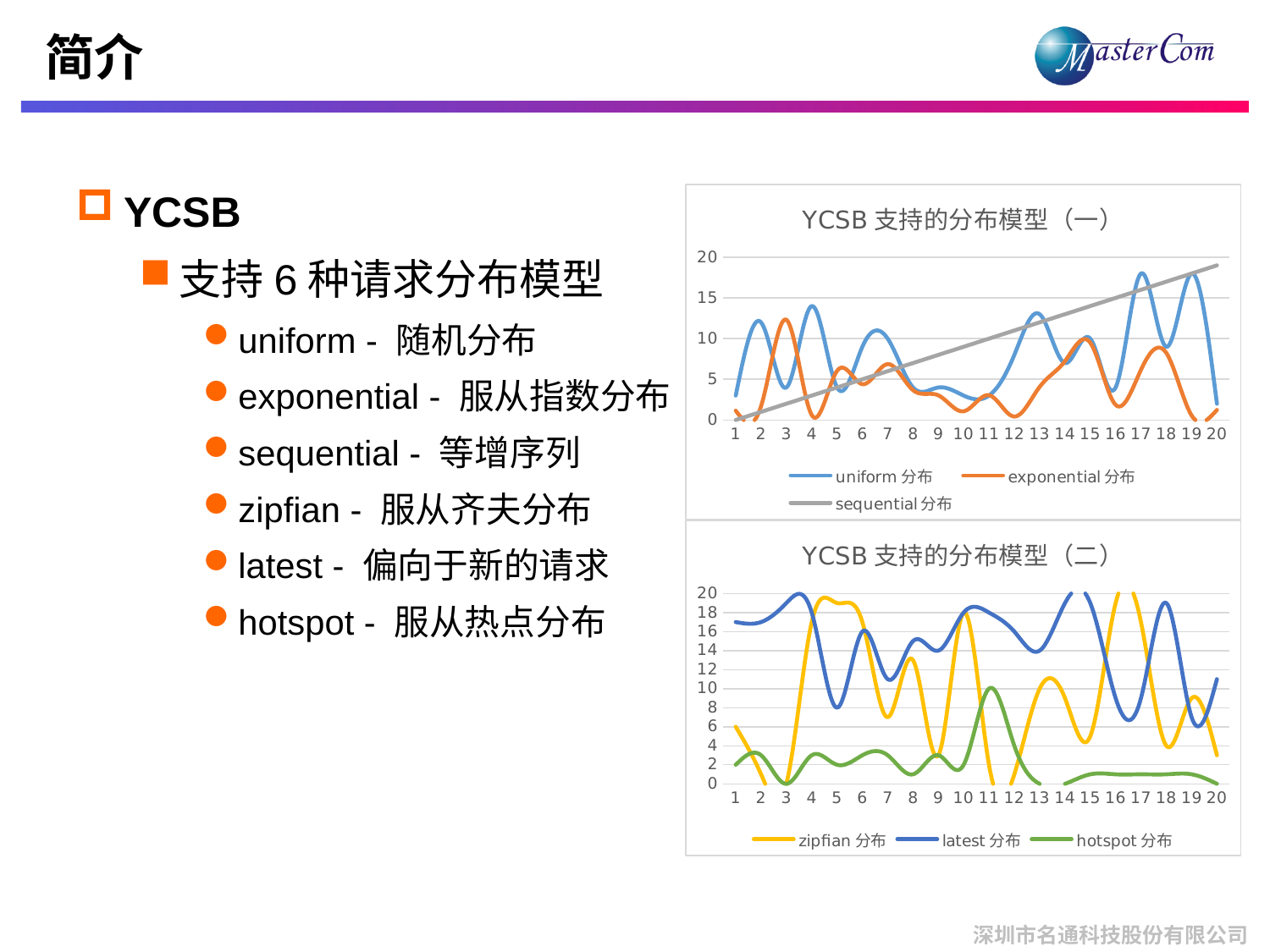

# 简介
YCSB
支持6种请求分布模型
uniform - 随机分布
exponential - 服从指数分布
sequential - 等增序列
zipfian - 服从齐夫分布
latest - 偏向于新的请求
hotspot - 服从热点分布

### Chart: YCSB支持的分布模型（一）

| Category | uniform分布 | exponential分布 | sequential分布 |
|---|---|---|---|
| 1 | 3.0 | 1.15462305286097 | 0.0 |
| 2 | 12.0 | 1.6886201893623 | 1.0 |
| 3 | 4.0 | 12.3180526077706 | 2.0 |
| 4 | 14.0 | 0.611081570876542 | 3.0 |
| 5 | 4.0 | 6.04270193835488 | 4.0 |
| 6 | 9.0 | 4.40074017018673 | 5.0 |
| 7 | 10.0 | 6.86471929763228 | 6.0 |
| 8 | 4.0 | 3.66974749432129 | 7.0 |
| 9 | 4.0 | 3.02963033517988 | 8.0 |
| 10 | 3.0 | 1.07508439771586 | 9.0 |
| 11 | 3.0 | 3.04878343303604 | 10.0 |
| 12 | 8.0 | 0.426934175778269 | 11.0 |
| 13 | 13.0 | 4.07594181040657 | 12.0 |
| 14 | 7.0 | 7.23882803812474 | 13.0 |
| 15 | 10.0 | 9.49203051045411 | 14.0 |
| 16 | 4.0 | 1.86105662975077 | 15.0 |
| 17 | 18.0 | 6.16581187494846 | 16.0 |
| 18 | 9.0 | 8.24155044471409 | 17.0 |
| 19 | 18.0 | 0.562157404148117 | 18.0 |
| 20 | 2.0 | 1.23762341087632 | 19.0 |

### Chart: YCSB支持的分布模型（二）

| Category | zipfian分布 | latest分布 | hotspot分布 |
|---|---|---|---|
| 1 | 6.0 | 17.0 | 2.0 |
| 2 | 1.0 | 17.0 | 3.0 |
| 3 | 0.0 | 19.0 | 0.0 |
| 4 | 17.0 | 18.0 | 3.0 |
| 5 | 19.0 | 8.0 | 2.0 |
| 6 | 17.0 | 16.0 | 3.0 |
| 7 | 7.0 | 11.0 | 3.0 |
| 8 | 13.0 | 15.0 | 1.0 |
| 9 | 3.0 | 14.0 | 3.0 |
| 10 | 18.0 | 18.0 | 2.0 |
| 11 | 2.0 | 18.0 | 10.0 |
| 12 | 1.0 | 16.0 | 4.0 |
| 13 | 10.0 | 14.0 | 0.0 |
| 14 | 9.0 | 19.0 | 0.0 |
| 15 | 5.0 | 19.0 | 1.0 |
| 16 | 19.0 | 9.0 | 1.0 |
| 17 | 17.0 | 9.0 | 1.0 |
| 18 | 4.0 | 19.0 | 1.0 |
| 19 | 9.0 | 7.0 | 1.0 |
| 20 | 3.0 | 11.0 | 0.0 |